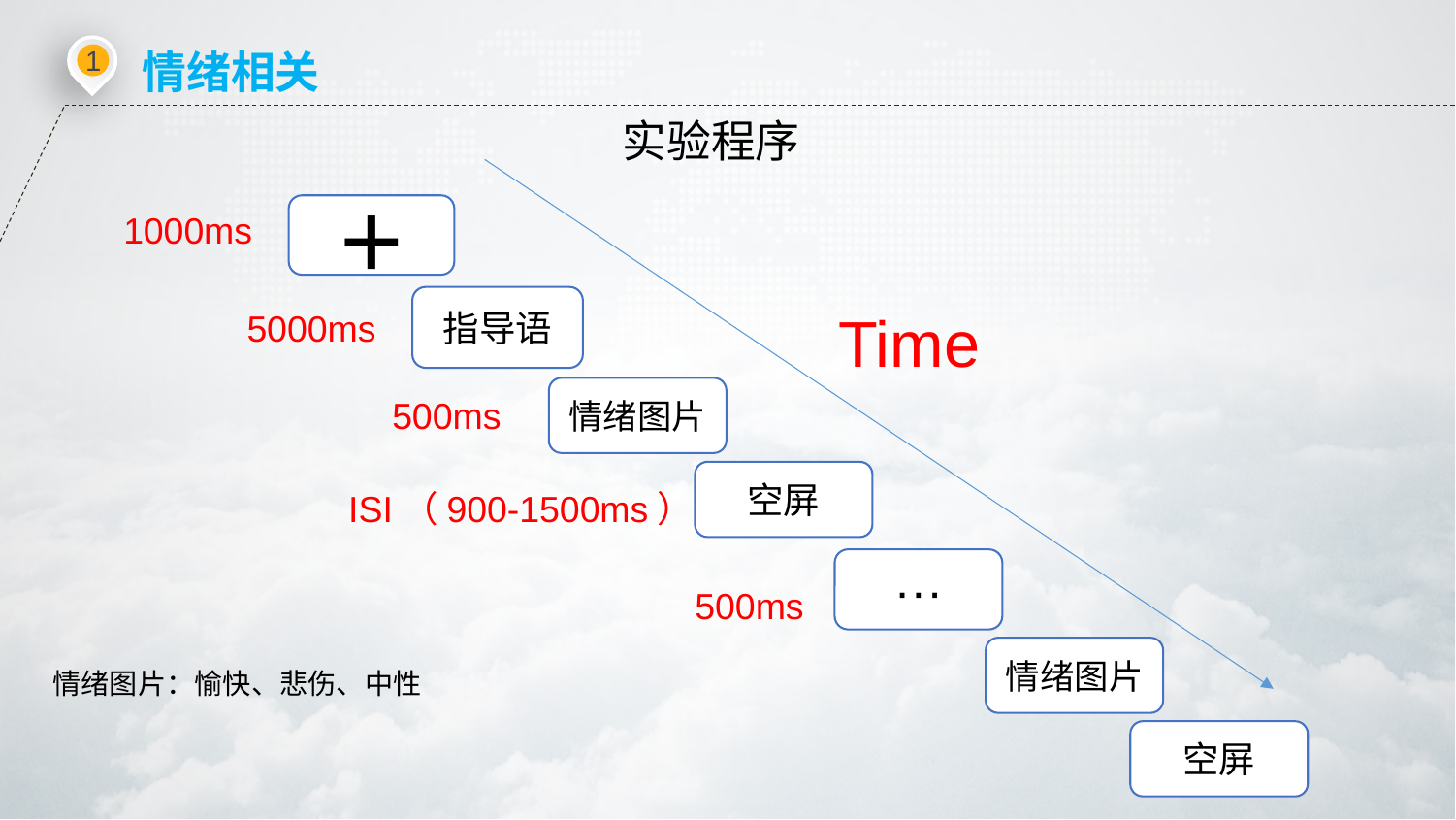

1

情绪相关
实验程序

+
1000ms
指导语
Time
5000ms
情绪图片
500ms
空屏
ISI（900-1500ms）
···
500ms
情绪图片
情绪图片：愉快、悲伤、中性

空屏